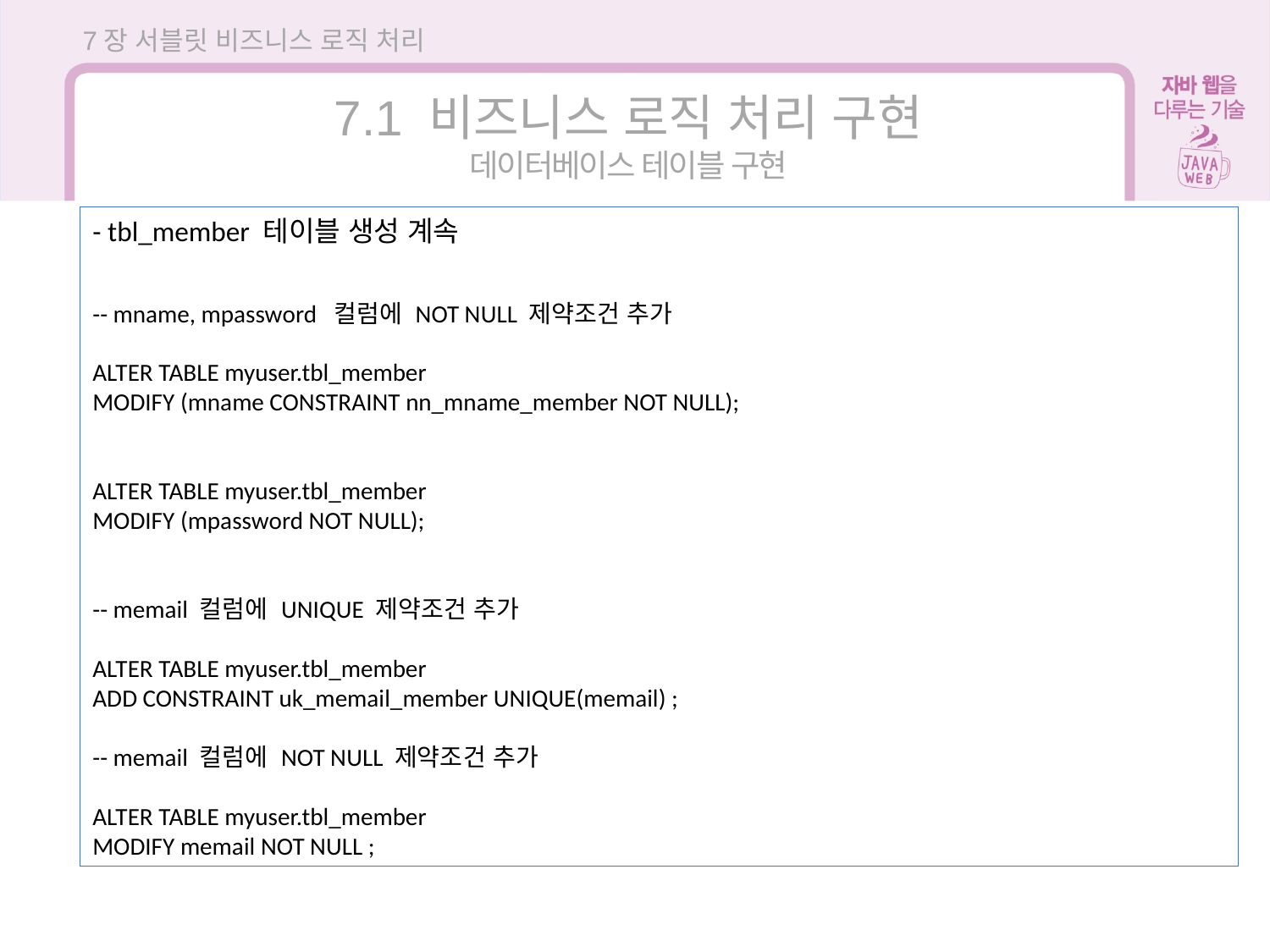

7장 서블릿 비즈니스 로직 처리
7.1 비즈니스 로직 처리 구현
데이터베이스 테이블 구현
- tbl_member 테이블 생성 계속

-- mname, mpassword  컬럼에 NOT NULL 제약조건 추가

ALTER TABLE myuser.tbl_member
MODIFY (mname CONSTRAINT nn_mname_member NOT NULL);

ALTER TABLE myuser.tbl_member
MODIFY (mpassword NOT NULL);

-- memail 컬럼에 UNIQUE 제약조건 추가

ALTER TABLE myuser.tbl_member
ADD CONSTRAINT uk_memail_member UNIQUE(memail) ;

-- memail 컬럼에 NOT NULL 제약조건 추가

ALTER TABLE myuser.tbl_member
MODIFY memail NOT NULL ;